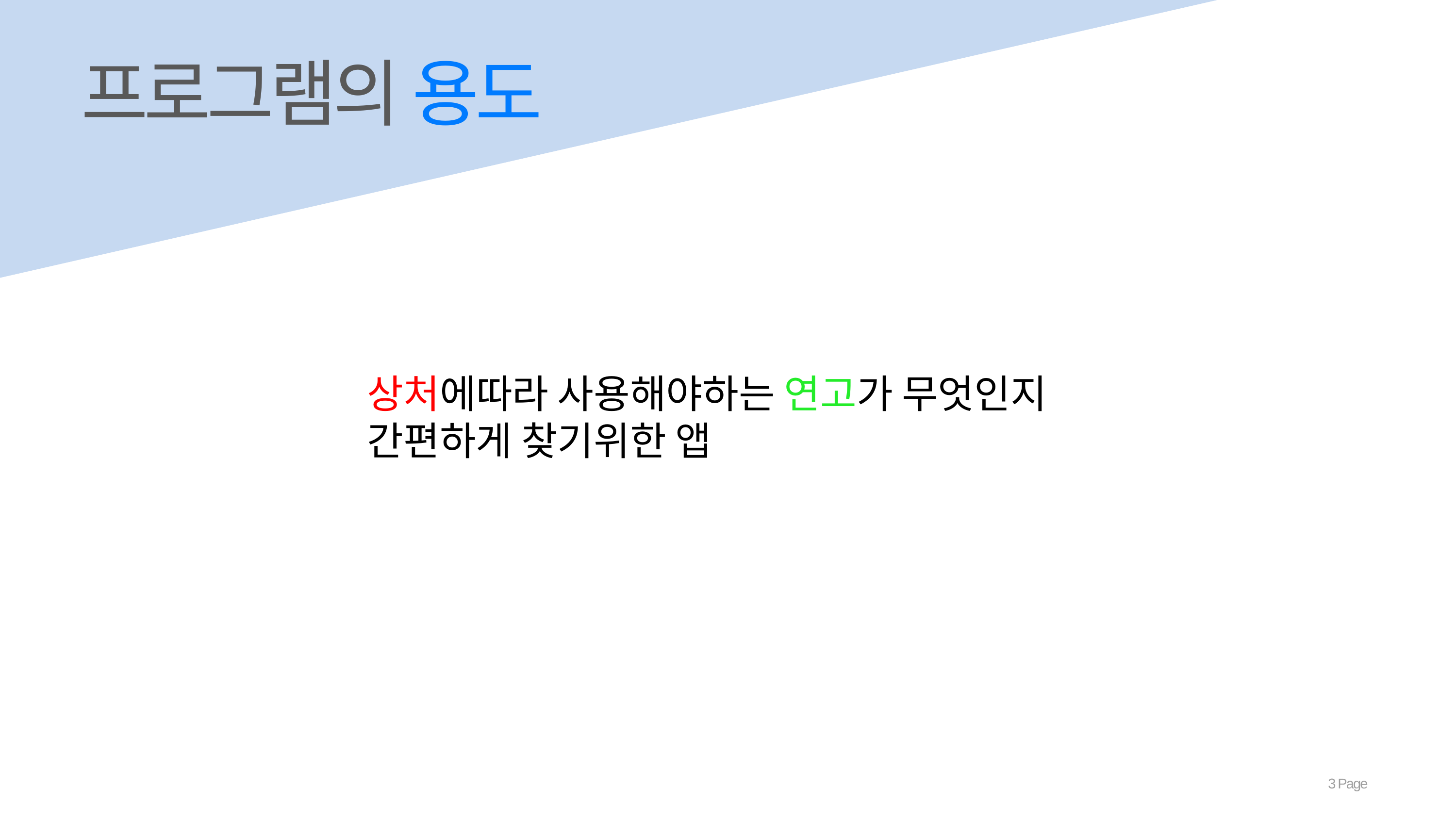

프로그램의 용도
상처에따라 사용해야하는 연고가 무엇인지
간편하게 찾기위한 앱
3 Page